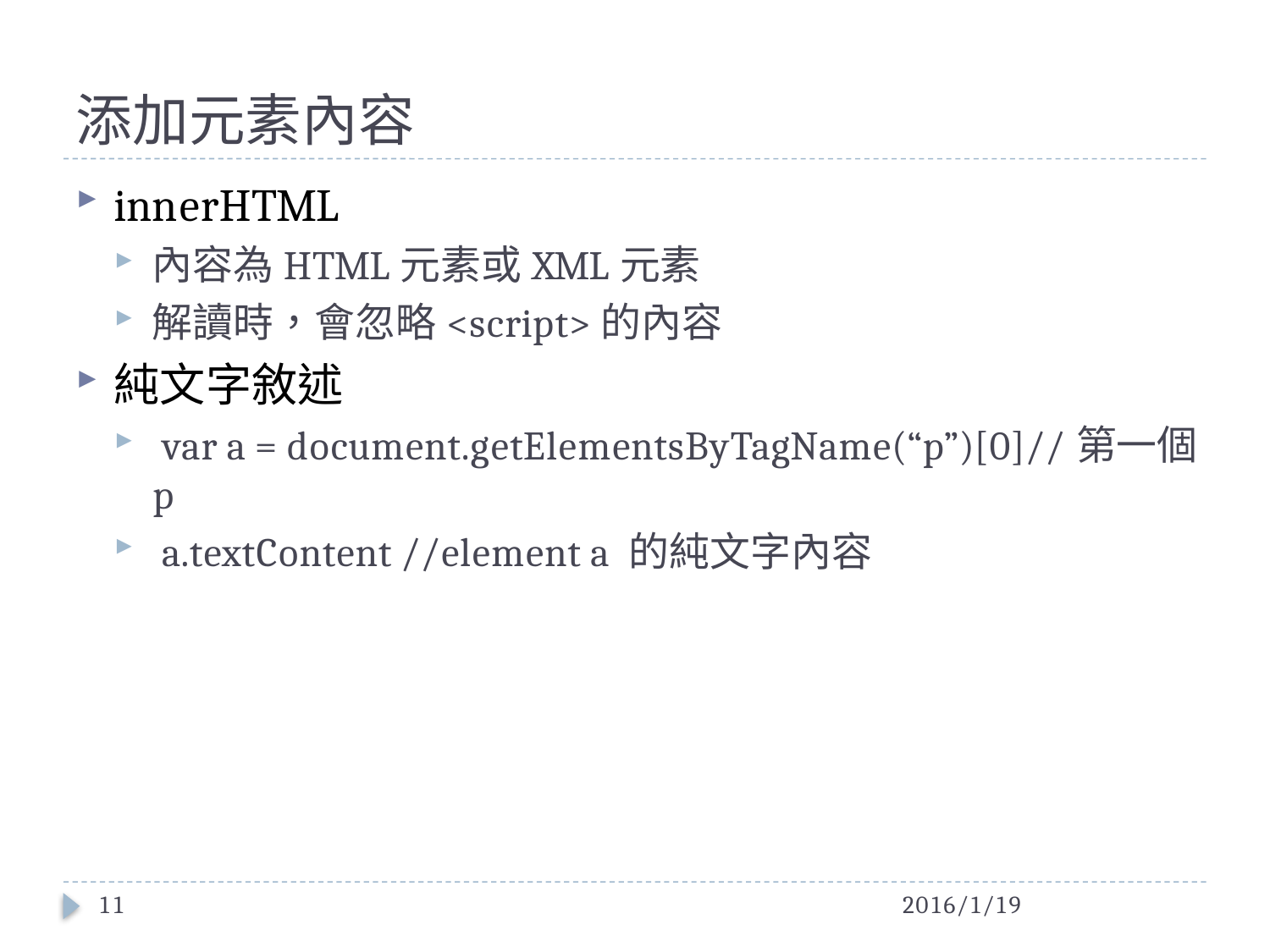

# 添加元素內容
innerHTML
內容為HTML元素或XML元素
解讀時，會忽略<script>的內容
純文字敘述
 var a = document.getElementsByTagName(“p”)[0]//第一個p
 a.textContent //element a 的純文字內容

11
2016/1/19